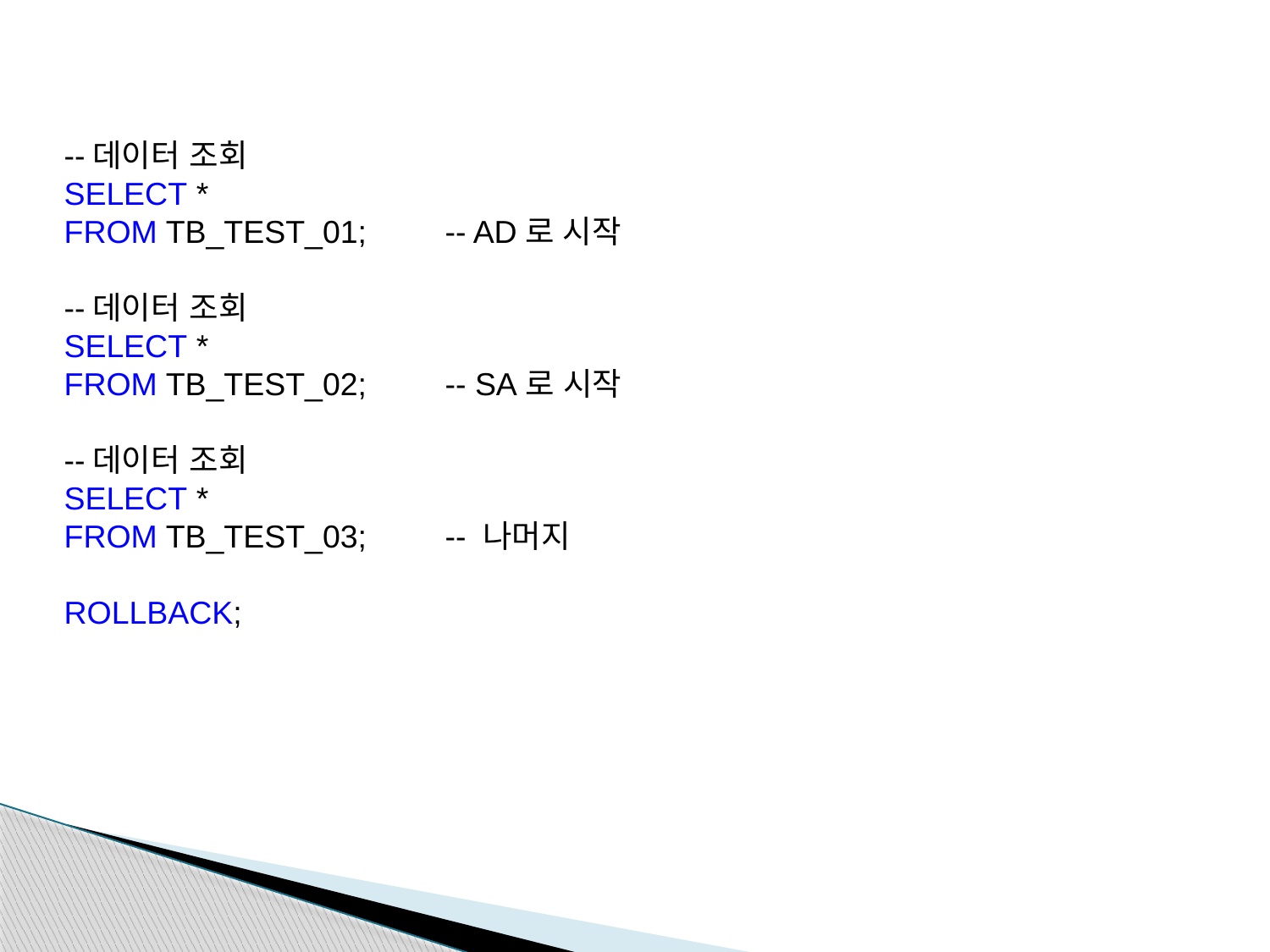

--데이터 조회
SELECT *
FROM TB_TEST_01;	-- AD로 시작

--데이터 조회
SELECT *
FROM TB_TEST_02;	-- SA로 시작

--데이터 조회
SELECT *
FROM TB_TEST_03;	-- 나머지

ROLLBACK;